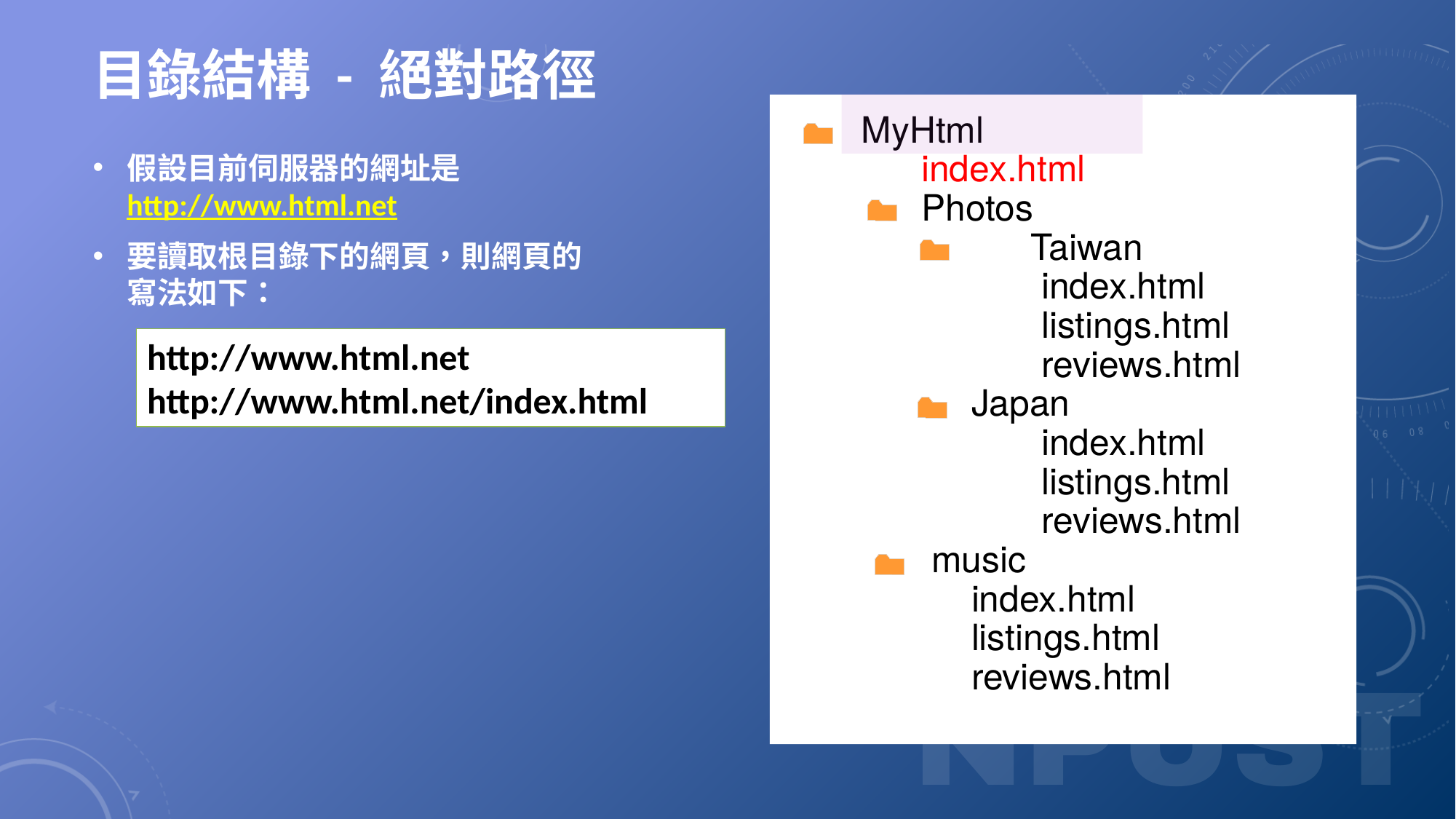

# 目錄結構 - 絕對路徑

MyHtml
      index.html
      Photos
	      Taiwan
                  index.html
                  listings.html
                  reviews.html
           Japan
                  index.html
                  listings.html
                  reviews.html
       music
           index.html
           listings.html
           reviews.html

假設目前伺服器的網址是 http://www.html.net
要讀取根目錄下的網頁，則網頁的寫法如下：

http://www.html.net
http://www.html.net/index.html